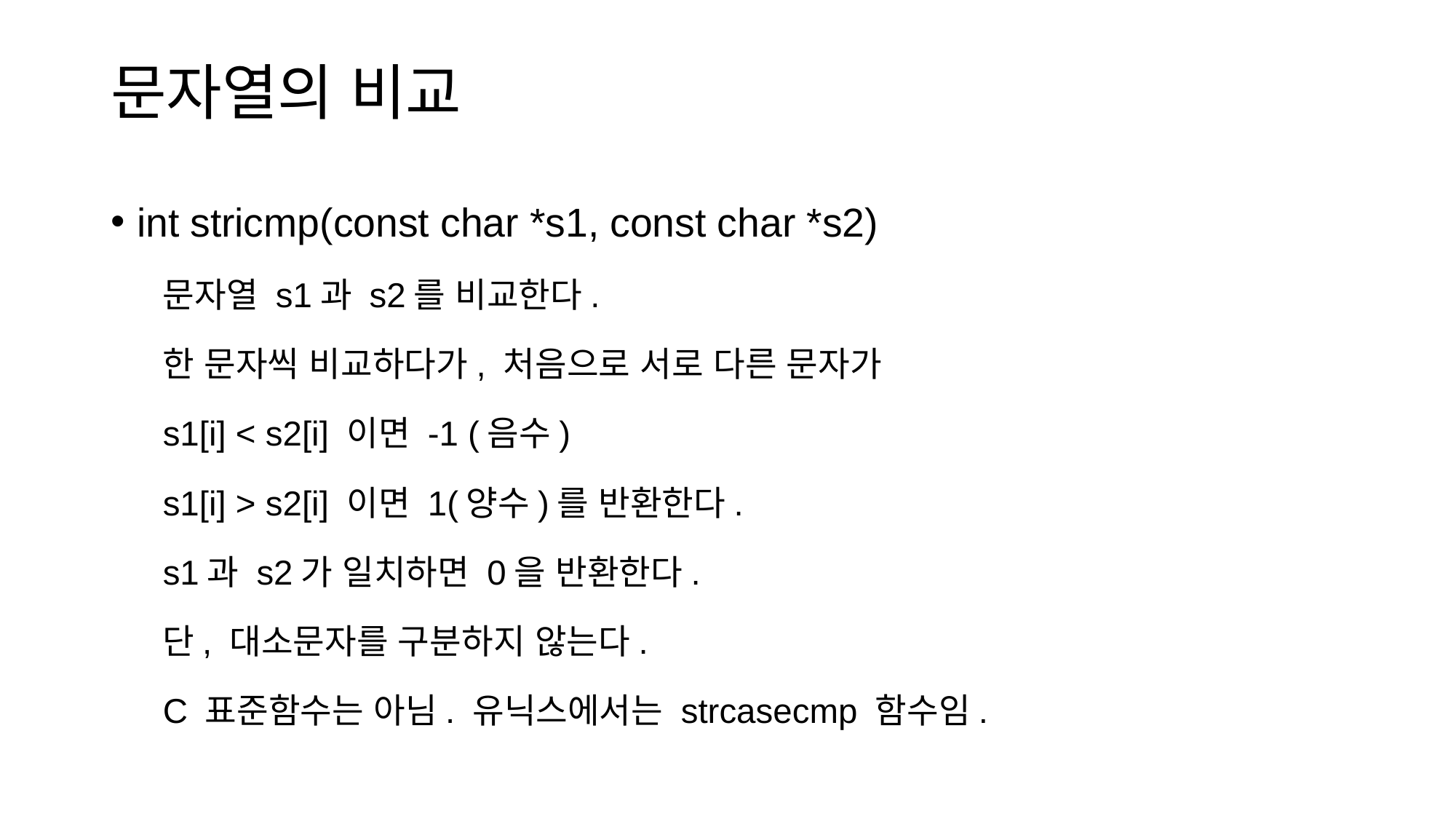

# 문자열의 비교
int stricmp(const char *s1, const char *s2)
문자열 s1과 s2를 비교한다.
한 문자씩 비교하다가, 처음으로 서로 다른 문자가
s1[i] < s2[i] 이면 -1 (음수)
s1[i] > s2[i] 이면 1(양수)를 반환한다.
s1과 s2가 일치하면 0을 반환한다.
단, 대소문자를 구분하지 않는다.
C 표준함수는 아님. 유닉스에서는 strcasecmp 함수임.